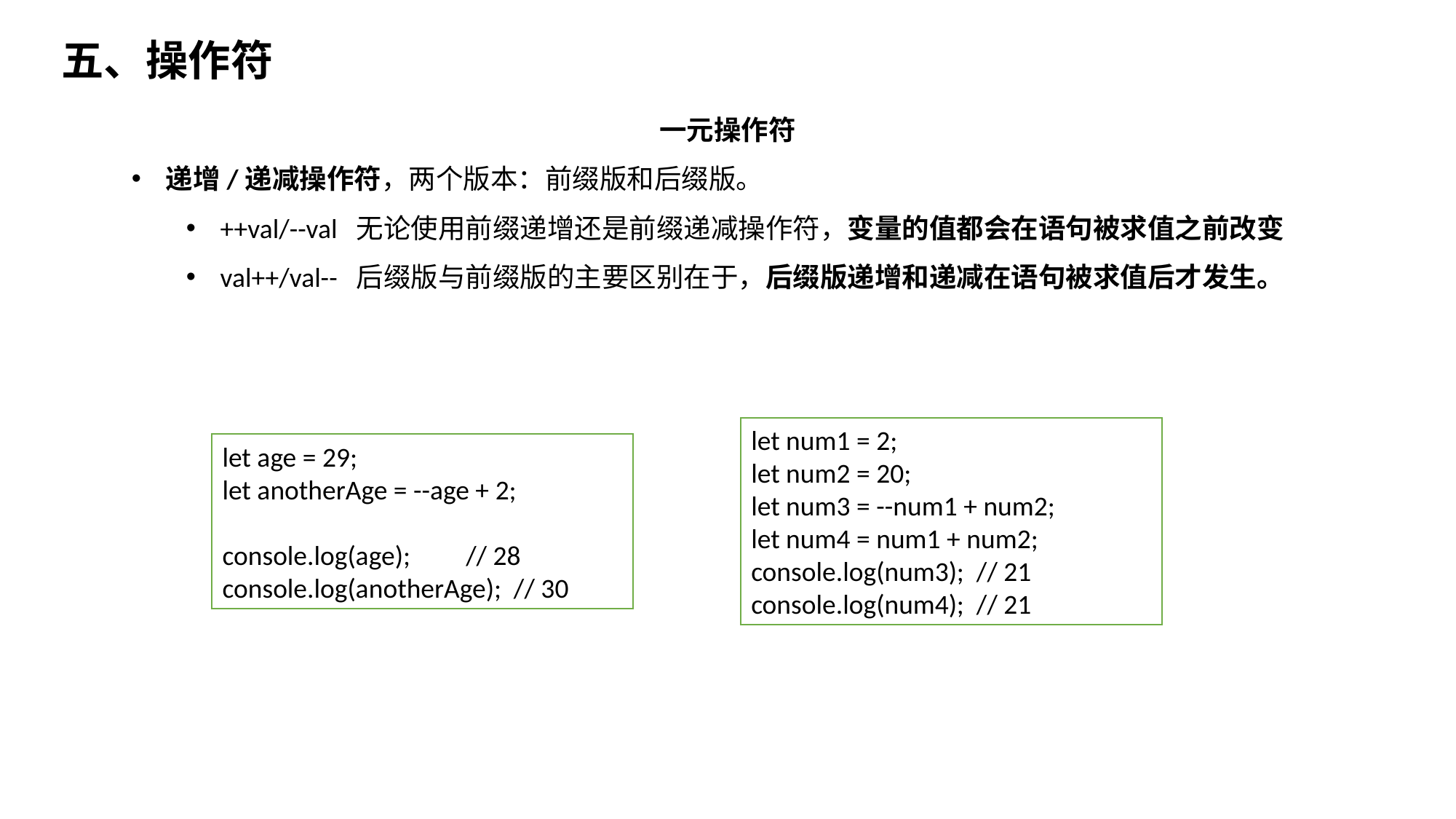

五、操作符
一元操作符
递增/递减操作符，两个版本：前缀版和后缀版。
++val/--val  无论使用前缀递增还是前缀递减操作符，变量的值都会在语句被求值之前改变
val++/val--  后缀版与前缀版的主要区别在于，后缀版递增和递减在语句被求值后才发生。

let num1 = 2;
let num2 = 20;
let num3 = --num1 + num2;
let num4 = num1 + num2;
console.log(num3);  // 21
console.log(num4);  // 21
let age = 29;
let anotherAge = --age + 2;

console.log(age);         // 28
console.log(anotherAge);  // 30